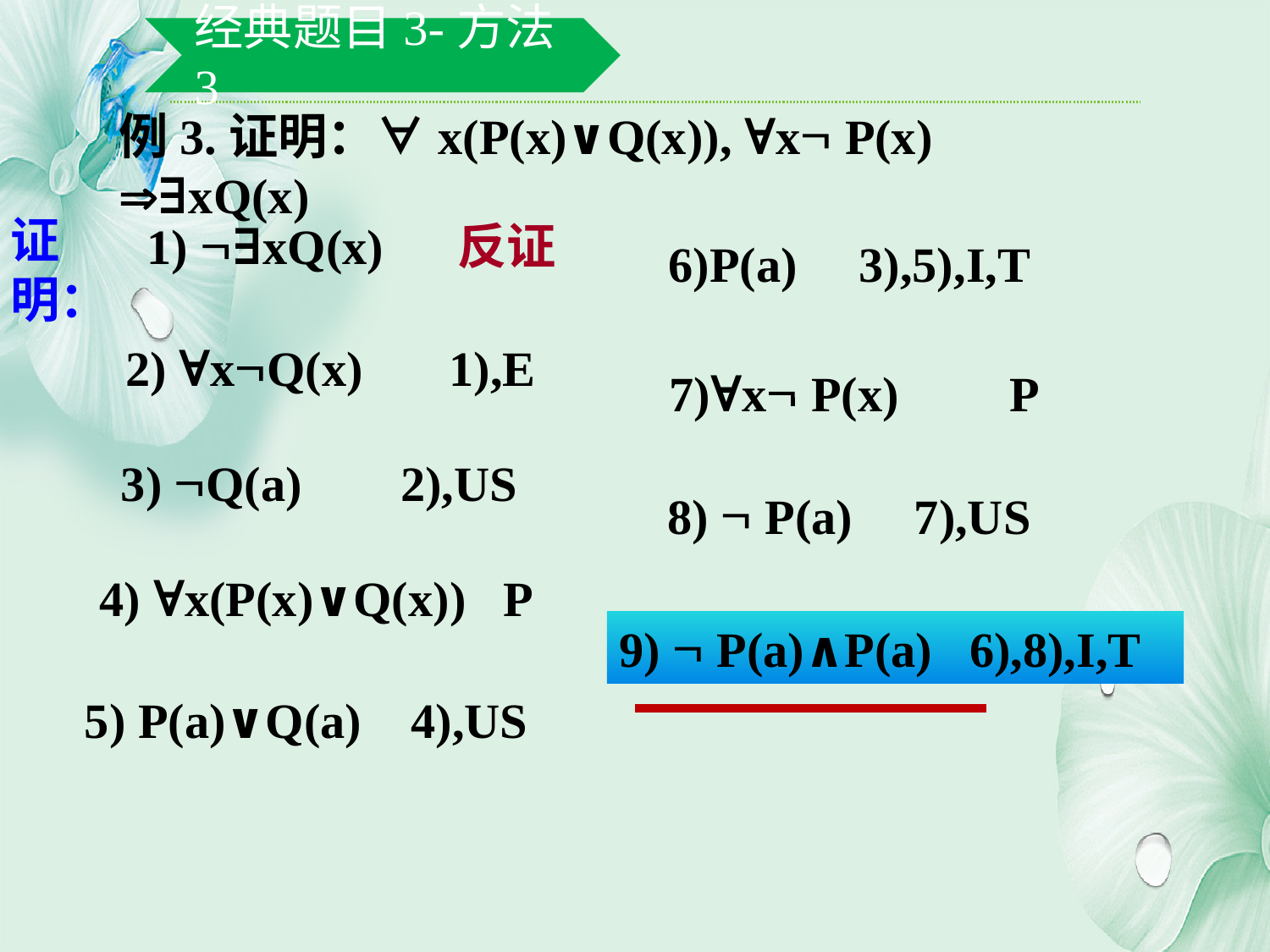

经典题目3-方法3
例3.证明：∀x(P(x)∨Q(x)), ∀x¬ P(x) ⇒∃xQ(x)
证明：
1) ¬∃xQ(x)     反证
6)P(a)     3),5),I,T
2) ∀x¬Q(x)       1),E
7)∀x¬ P(x)         P
3) ¬Q(a)        2),US
8) ¬ P(a)     7),US
4) ∀x(P(x)∨Q(x))   P
9) ¬ P(a)∧P(a)   6),8),I,T
5) P(a)∨Q(a)    4),US